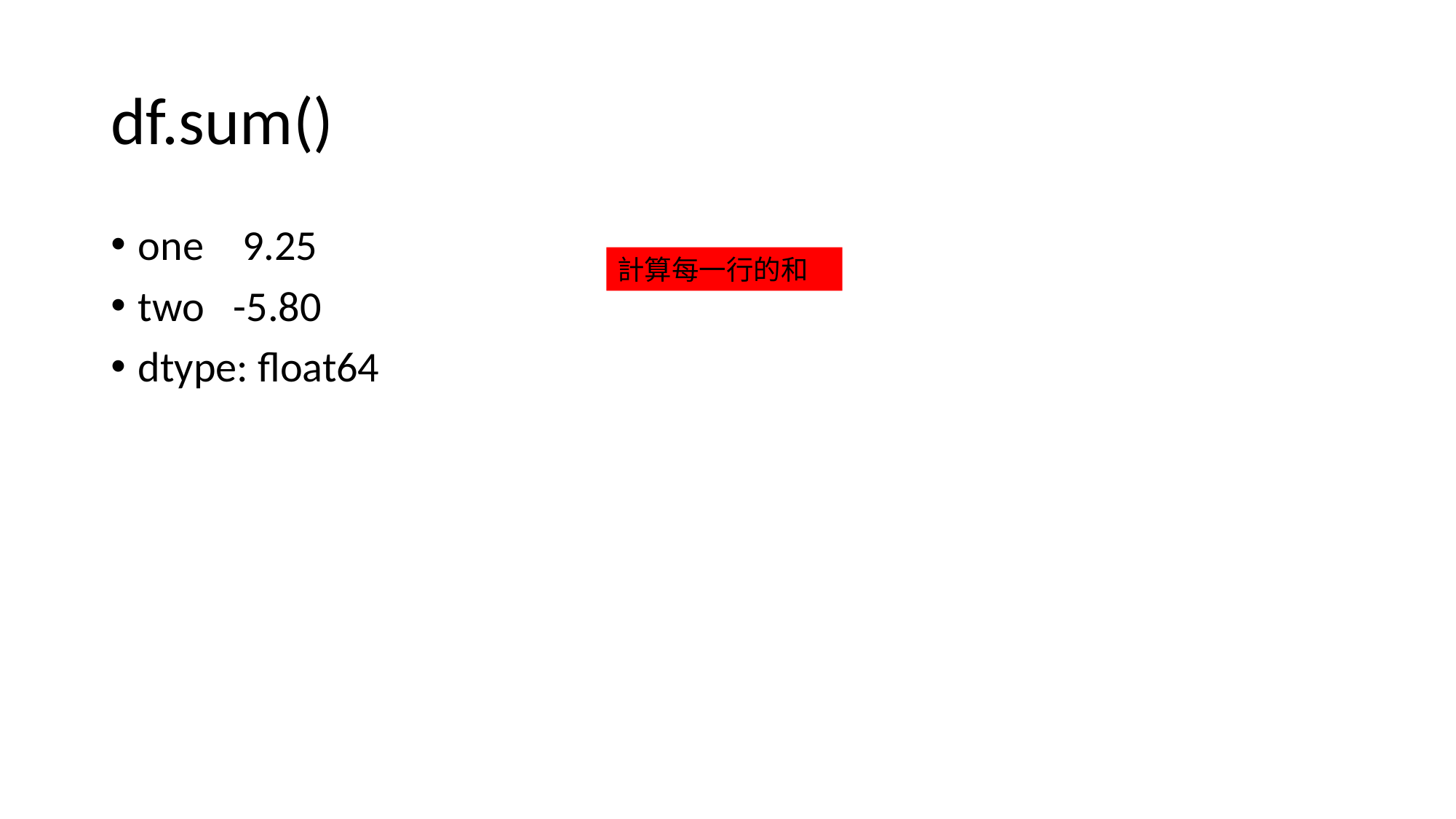

# df.sum()
one    9.25
two   -5.80
dtype: float64
計算每一行的和